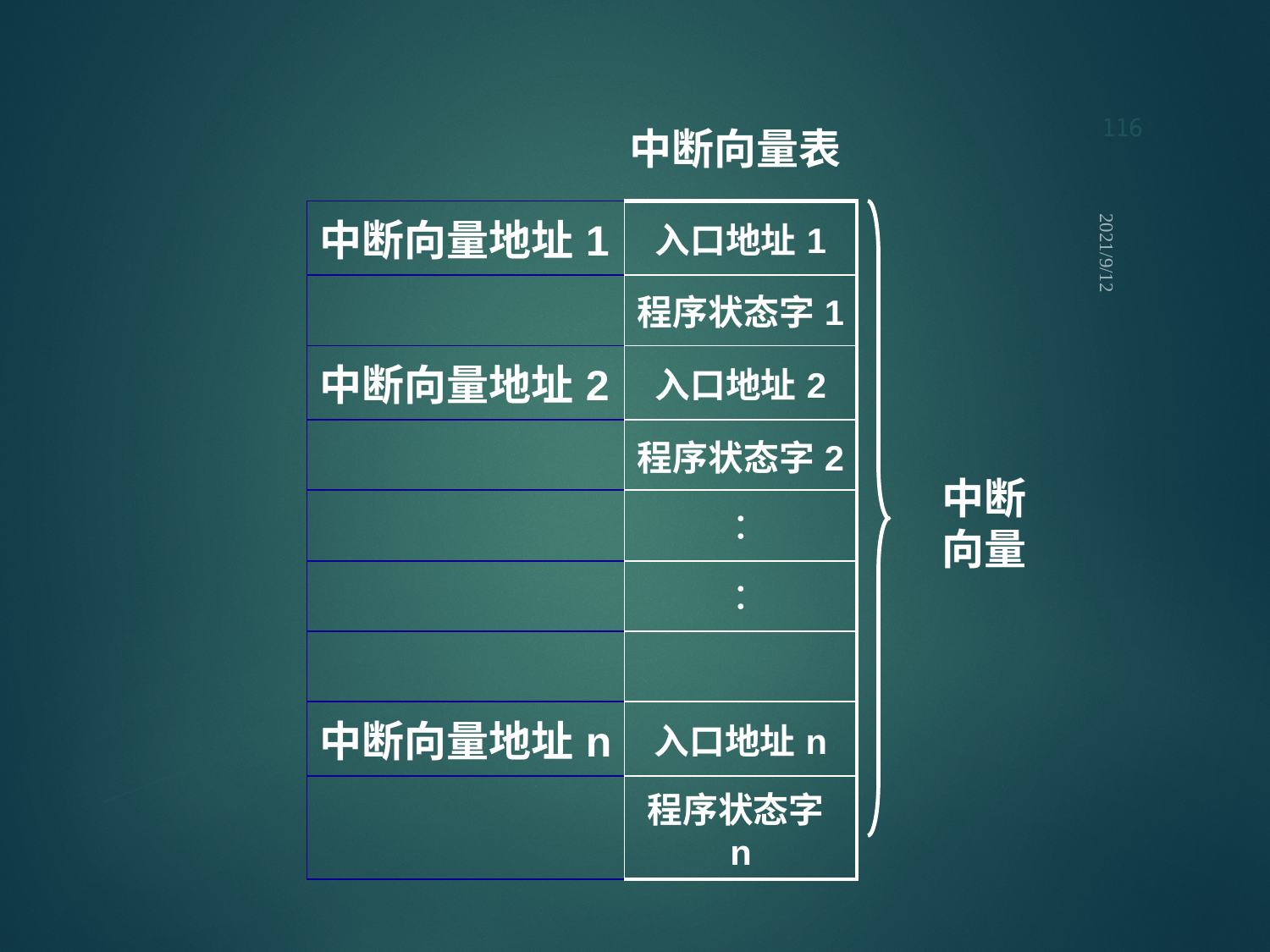

116
中断向量表
| 中断向量地址1 | 入口地址1 |
| --- | --- |
|  | 程序状态字1 |
| 中断向量地址2 | 入口地址2 |
|  | 程序状态字2 |
|  | ︰ |
|  | ︰ |
|  |  |
| 中断向量地址n | 入口地址n |
|  | 程序状态字n |

2021/9/12
中断向量